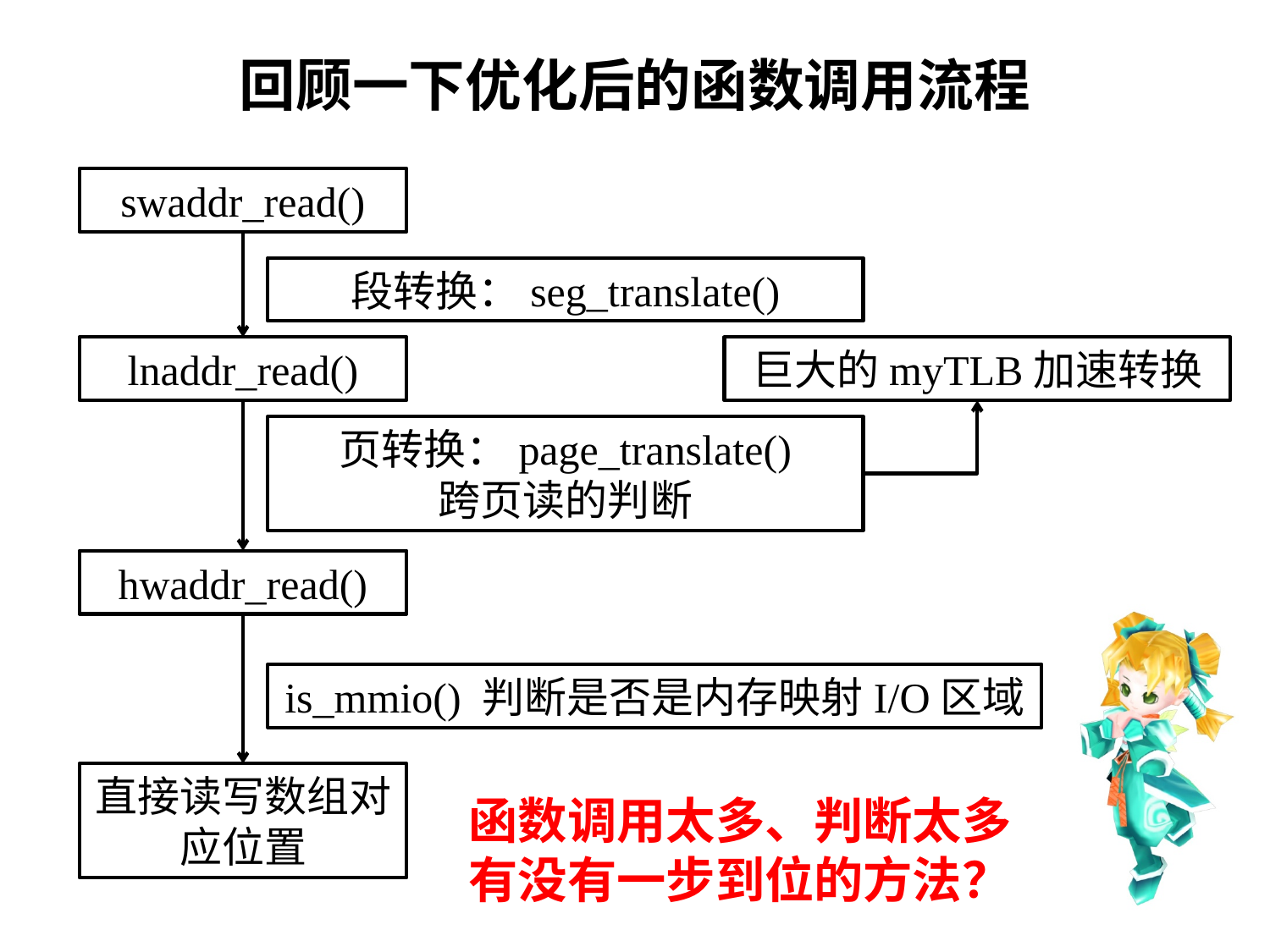

# 回顾一下优化后的函数调用流程
swaddr_read()
段转换：seg_translate()
lnaddr_read()
巨大的myTLB加速转换
页转换：page_translate()
跨页读的判断
hwaddr_read()
is_mmio() 判断是否是内存映射I/O区域
直接读写数组对应位置
函数调用太多、判断太多
有没有一步到位的方法？